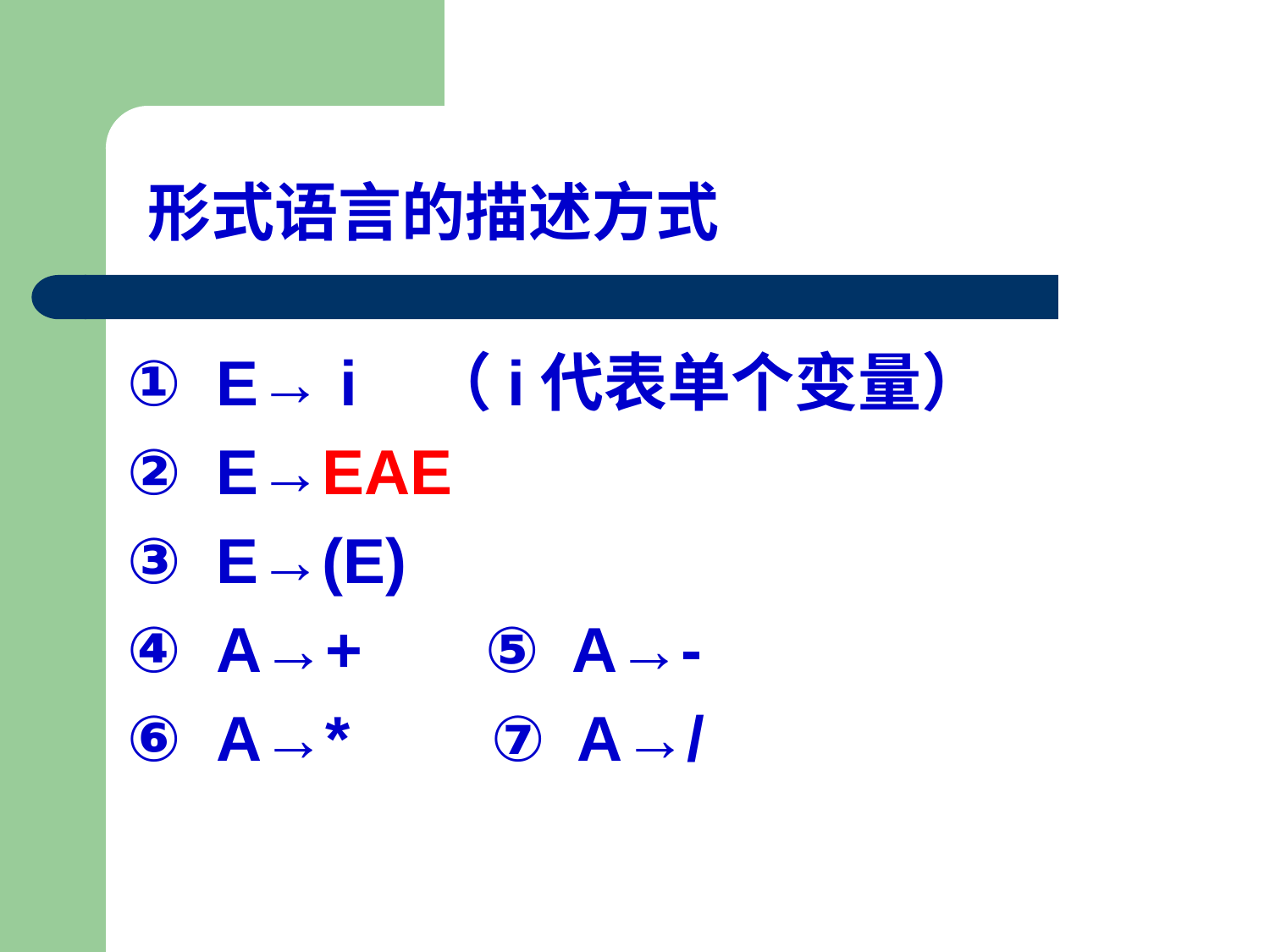

# 形式语言的描述方式
①  E→ i    	（i代表单个变量）
②  E→EAE
③  E→(E)
④  A→+       ⑤  A→-
⑥  A→*        ⑦  A→/